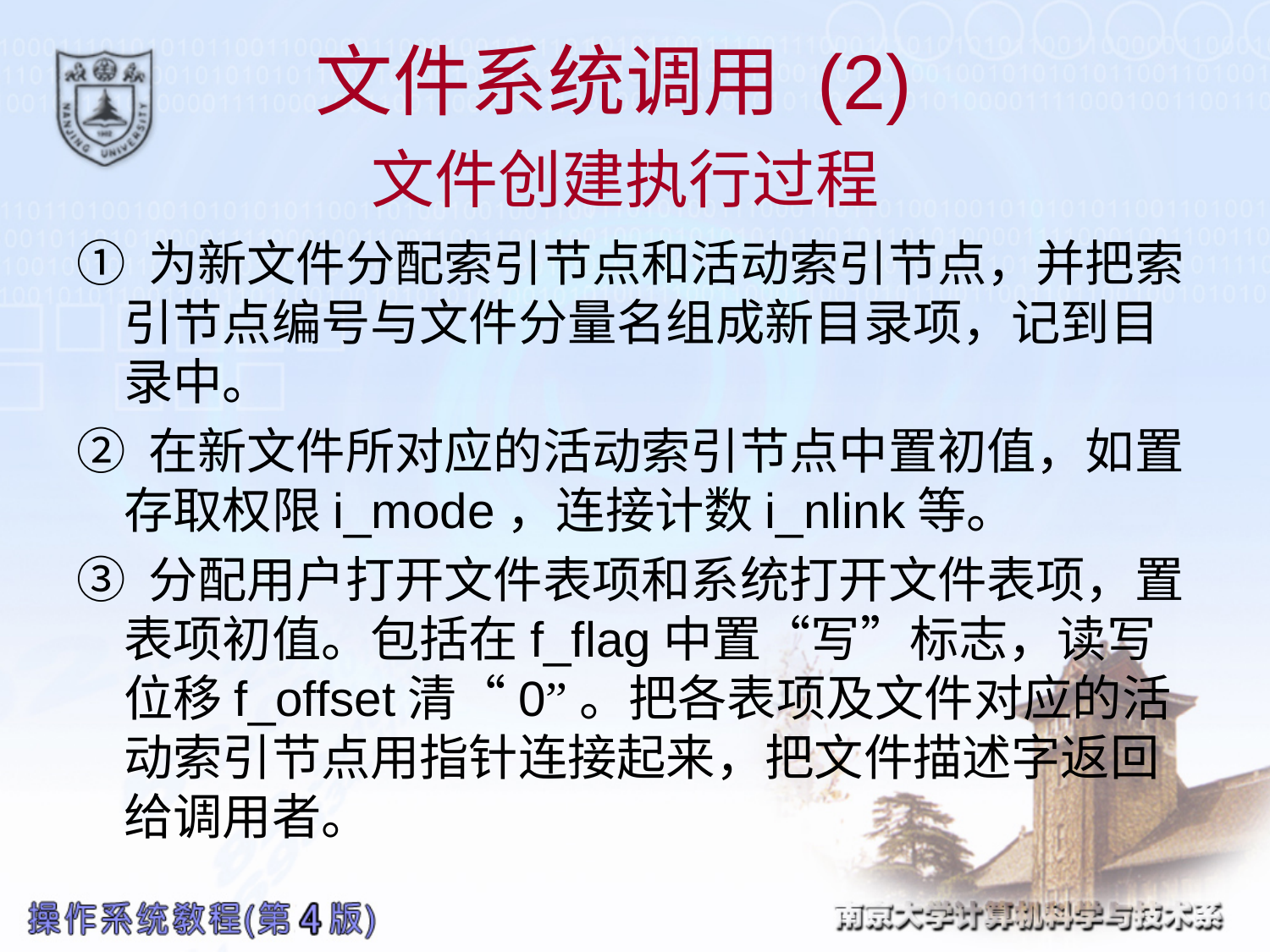

# 文件系统调用 (2) 文件创建执行过程
① 为新文件分配索引节点和活动索引节点，并把索引节点编号与文件分量名组成新目录项，记到目录中。
② 在新文件所对应的活动索引节点中置初值，如置存取权限i_mode，连接计数i_nlink等。
③ 分配用户打开文件表项和系统打开文件表项，置表项初值。包括在f_flag中置“写”标志，读写位移f_offset清“0”。把各表项及文件对应的活动索引节点用指针连接起来，把文件描述字返回给调用者。